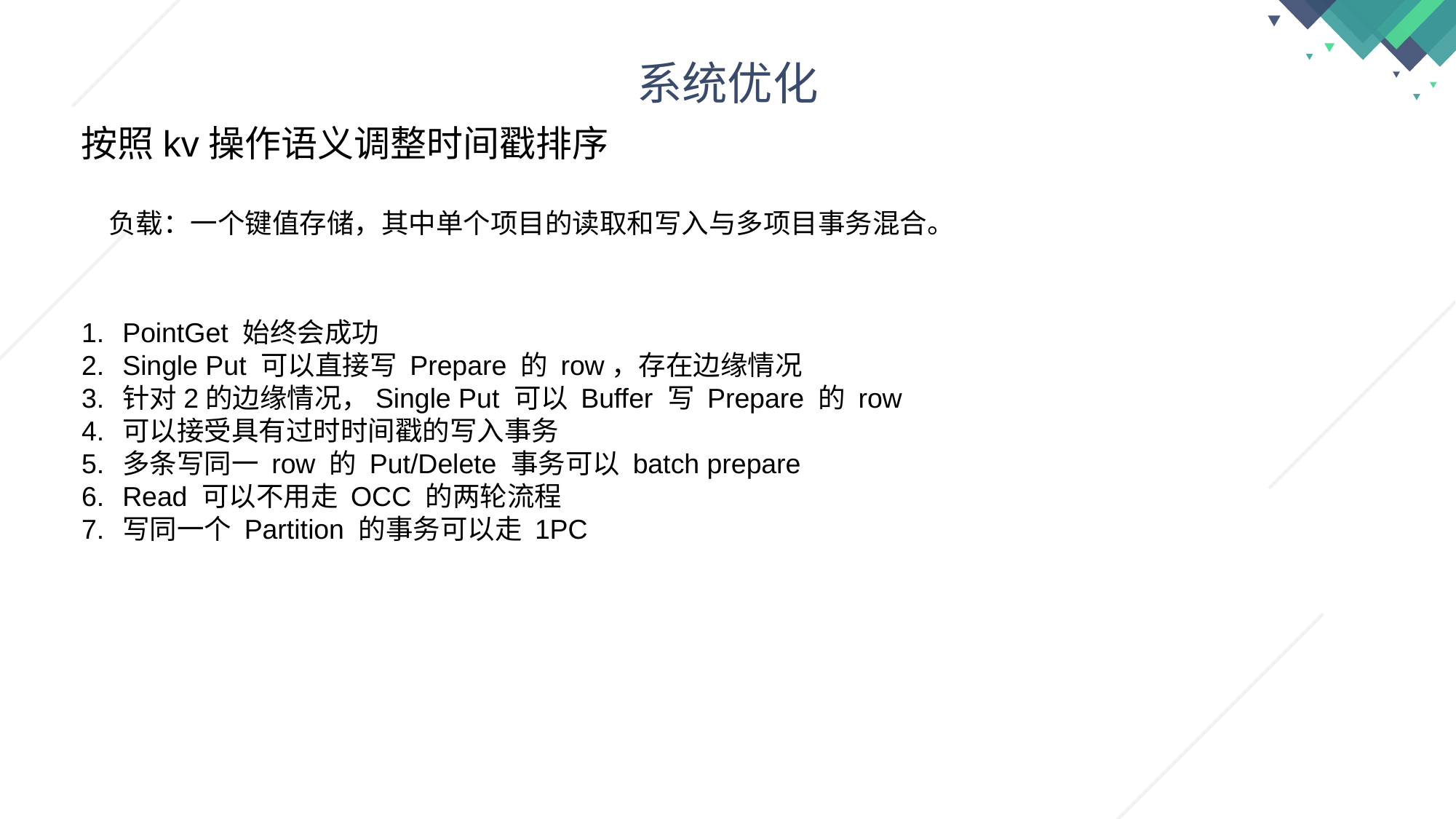

系统优化
按照kv操作语义调整时间戳排序
负载：一个键值存储，其中单个项目的读取和写入与多项目事务混合。
PointGet 始终会成功
Single Put 可以直接写 Prepare 的 row，存在边缘情况
针对2的边缘情况，Single Put 可以 Buffer 写 Prepare 的 row
可以接受具有过时时间戳的写入事务
多条写同一 row 的 Put/Delete 事务可以 batch prepare
Read 可以不用走 OCC 的两轮流程
写同一个 Partition 的事务可以走 1PC